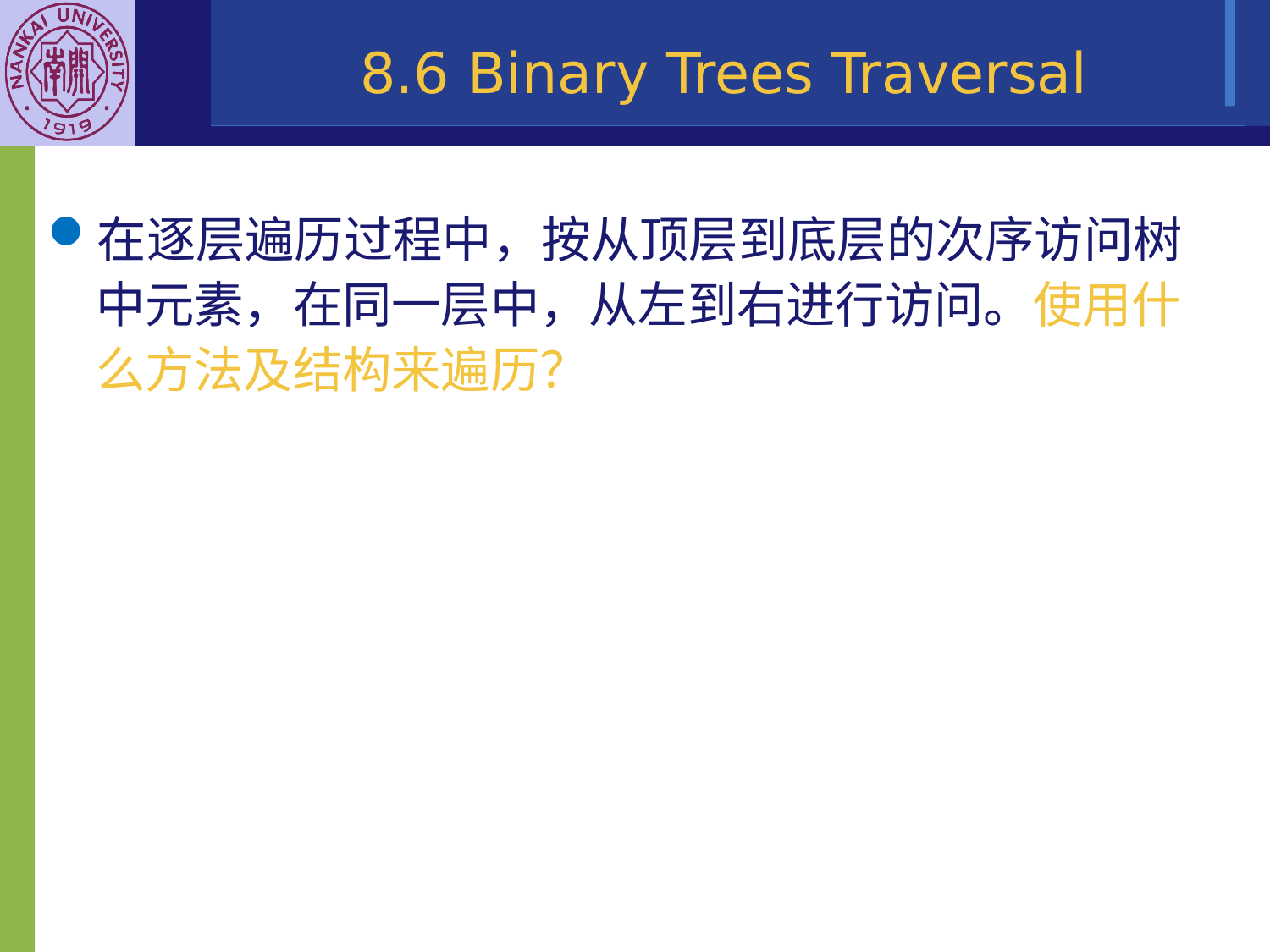

8.6 Binary Trees Traversal
在逐层遍历过程中，按从顶层到底层的次序访问树中元素，在同一层中，从左到右进行访问。使用什么方法及结构来遍历？

42